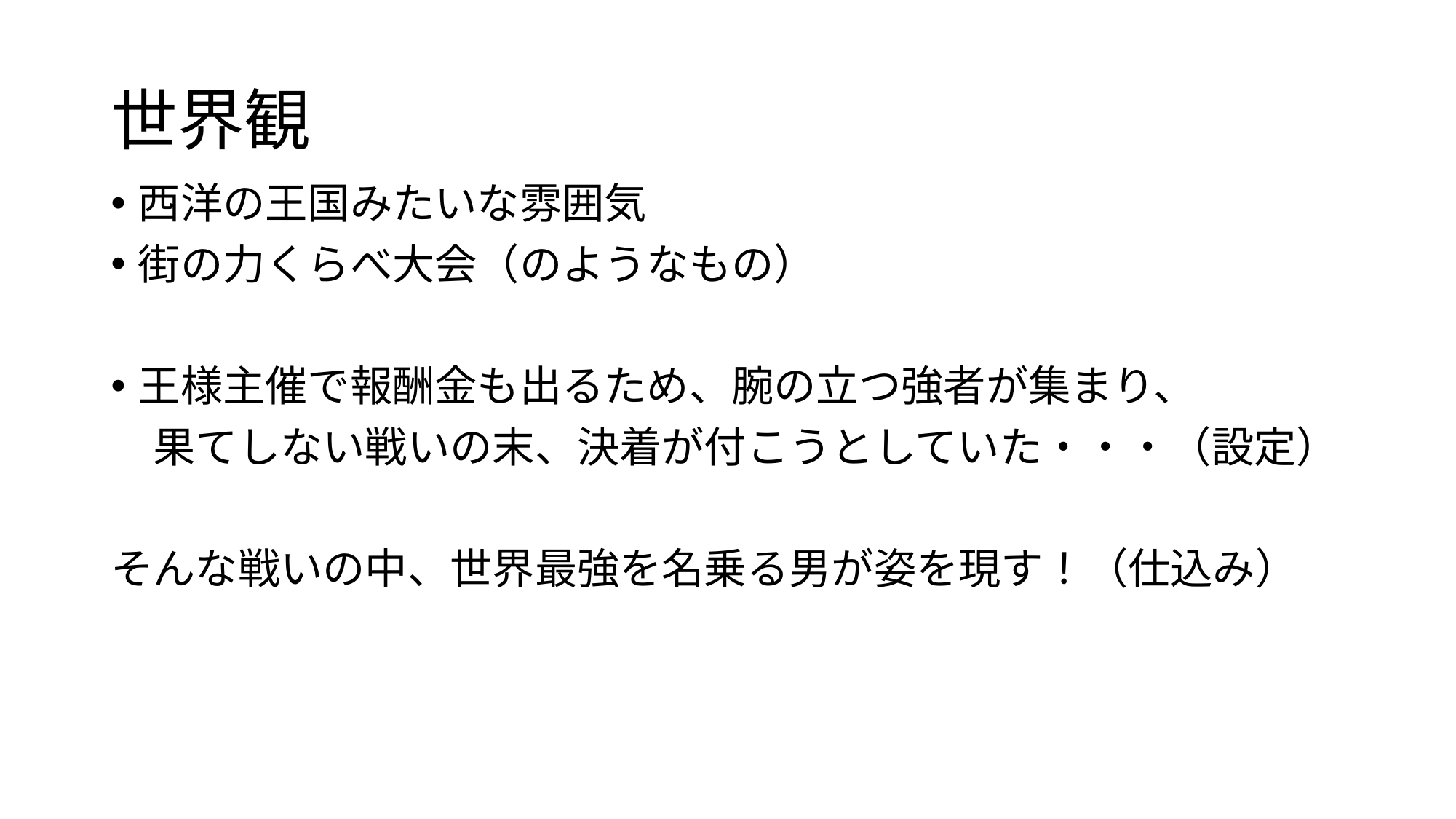

# 世界観
西洋の王国みたいな雰囲気
街の力くらべ大会（のようなもの）

王様主催で報酬金も出るため、腕の立つ強者が集まり、
　果てしない戦いの末、決着が付こうとしていた・・・（設定）

そんな戦いの中、世界最強を名乗る男が姿を現す！（仕込み）